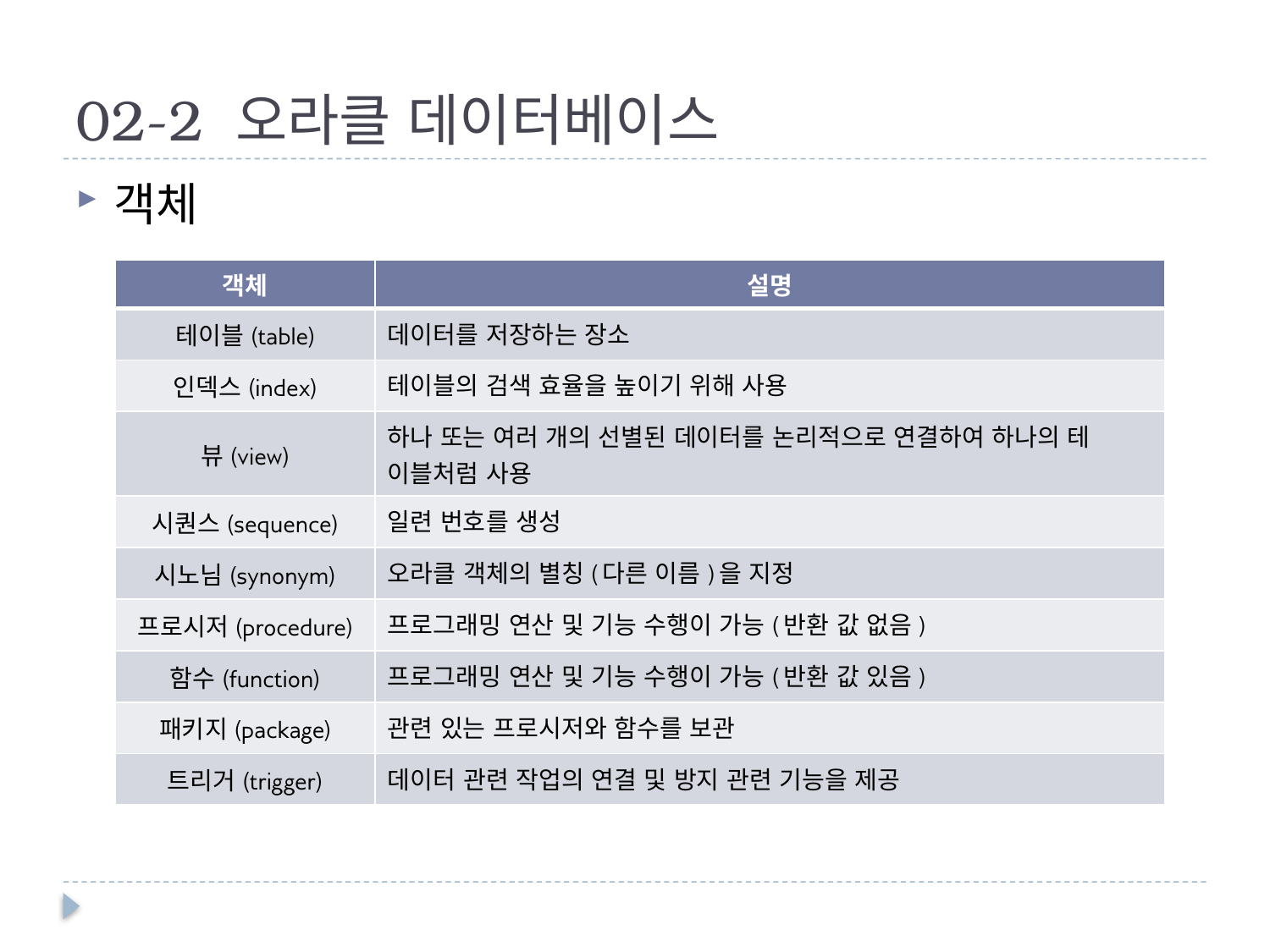

# 02-2 오라클 데이터베이스
객체
| 객체 | 설명 |
| --- | --- |
| 테이블(table) | 데이터를 저장하는 장소 |
| 인덱스(index) | 테이블의 검색 효율을 높이기 위해 사용 |
| 뷰(view) | 하나 또는 여러 개의 선별된 데이터를 논리적으로 연결하여 하나의 테 이블처럼 사용 |
| 시퀀스(sequence) | 일련 번호를 생성 |
| 시노님(synonym) | 오라클 객체의 별칭(다른 이름)을 지정 |
| 프로시저(procedure) | 프로그래밍 연산 및 기능 수행이 가능(반환 값 없음) |
| 함수(function) | 프로그래밍 연산 및 기능 수행이 가능(반환 값 있음) |
| 패키지(package) | 관련 있는 프로시저와 함수를 보관 |
| 트리거(trigger) | 데이터 관련 작업의 연결 및 방지 관련 기능을 제공 |